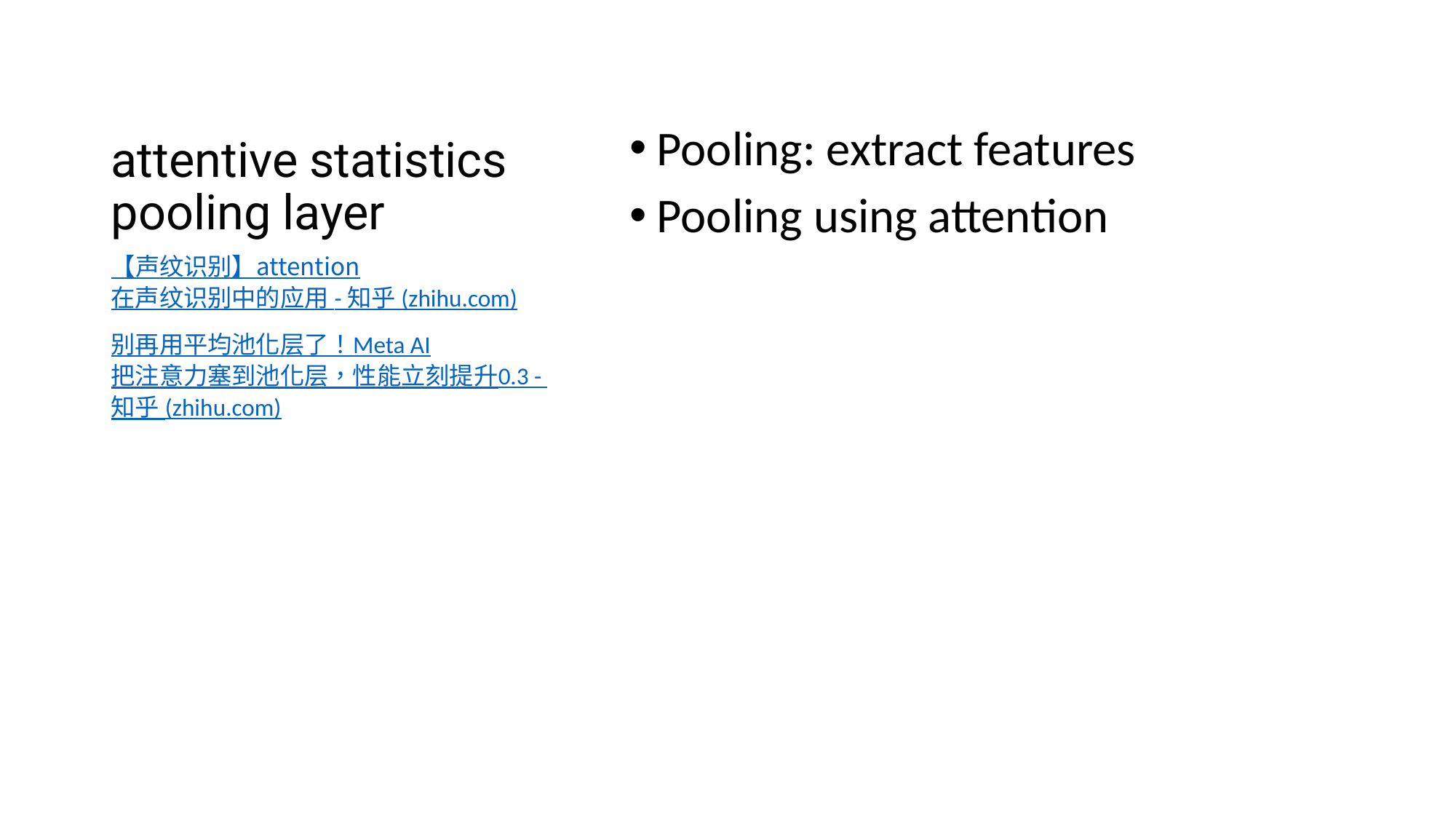

# attentive statistics pooling layer
Pooling: extract features
Pooling using attention
【声纹识别】attention在声纹识别中的应用 - 知乎 (zhihu.com)
别再用平均池化层了！Meta AI把注意力塞到池化层，性能立刻提升0.3 - 知乎 (zhihu.com)